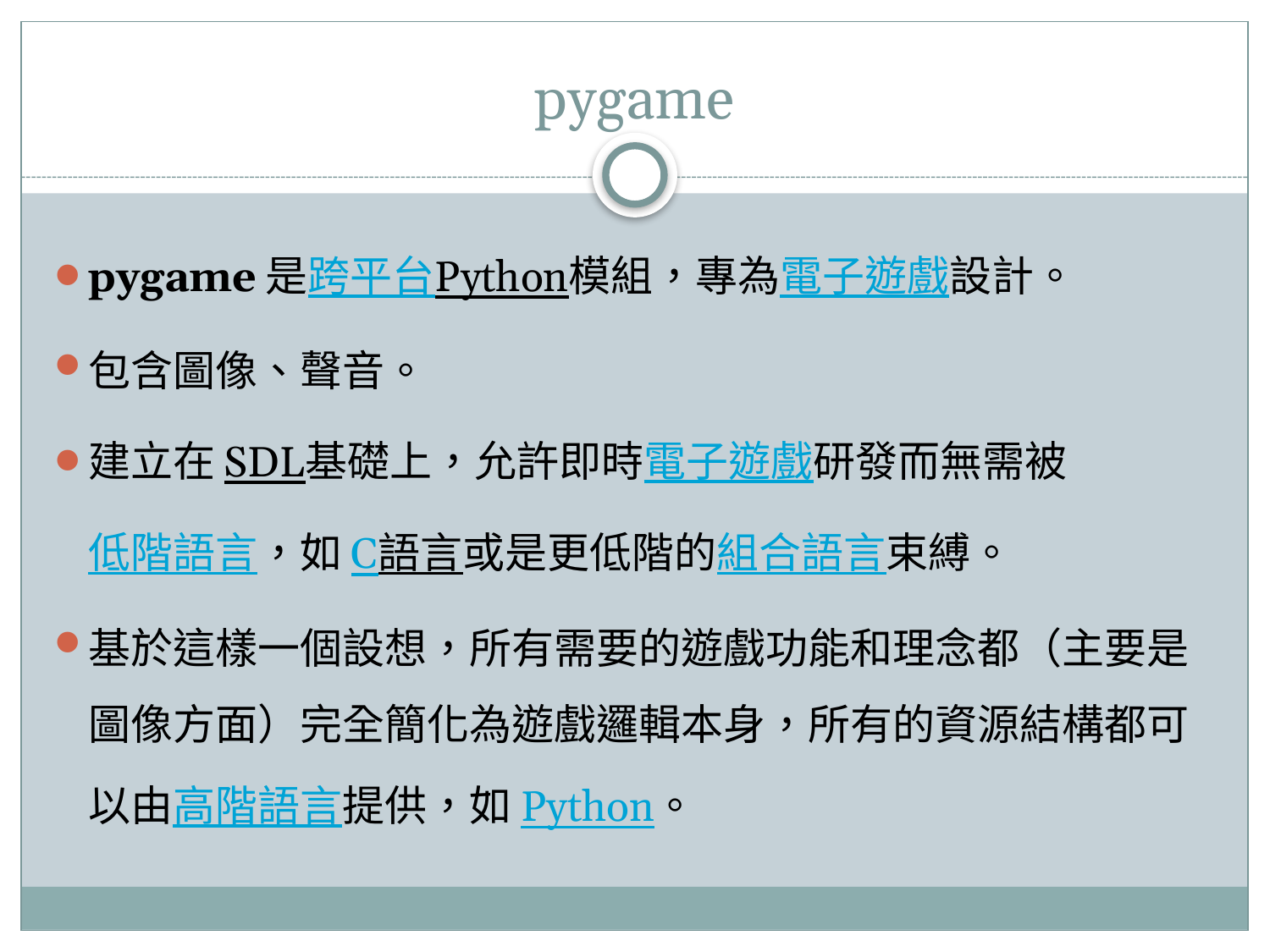

# pygame
pygame是跨平台Python模組，專為電子遊戲設計。
包含圖像、聲音。
建立在SDL基礎上，允許即時電子遊戲研發而無需被低階語言，如C語言或是更低階的組合語言束縛。
基於這樣一個設想，所有需要的遊戲功能和理念都（主要是圖像方面）完全簡化為遊戲邏輯本身，所有的資源結構都可以由高階語言提供，如Python。